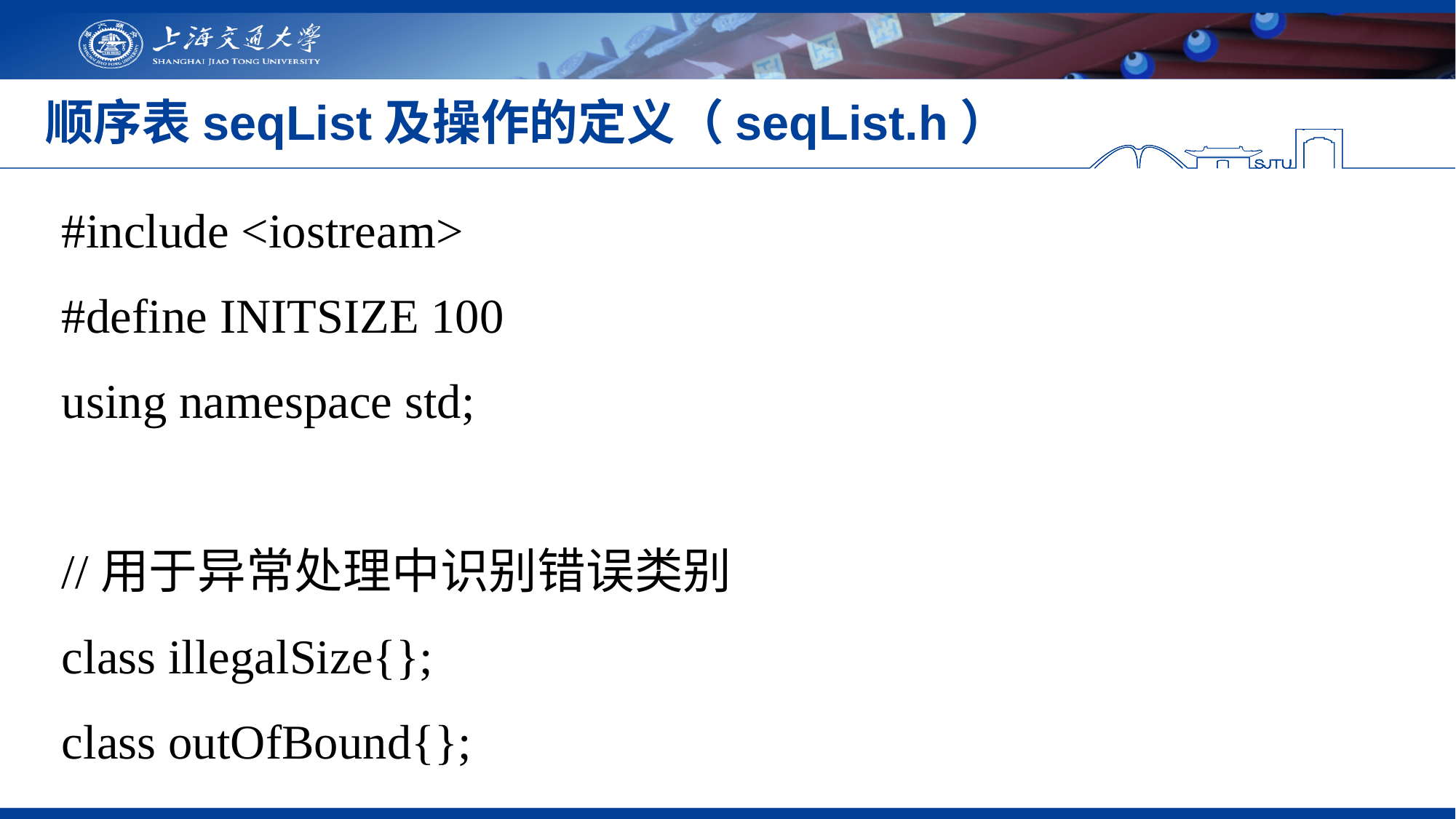

# 顺序表seqList及操作的定义（seqList.h）
#include <iostream>
#define INITSIZE 100
using namespace std;

//用于异常处理中识别错误类别
class illegalSize{};
class outOfBound{};